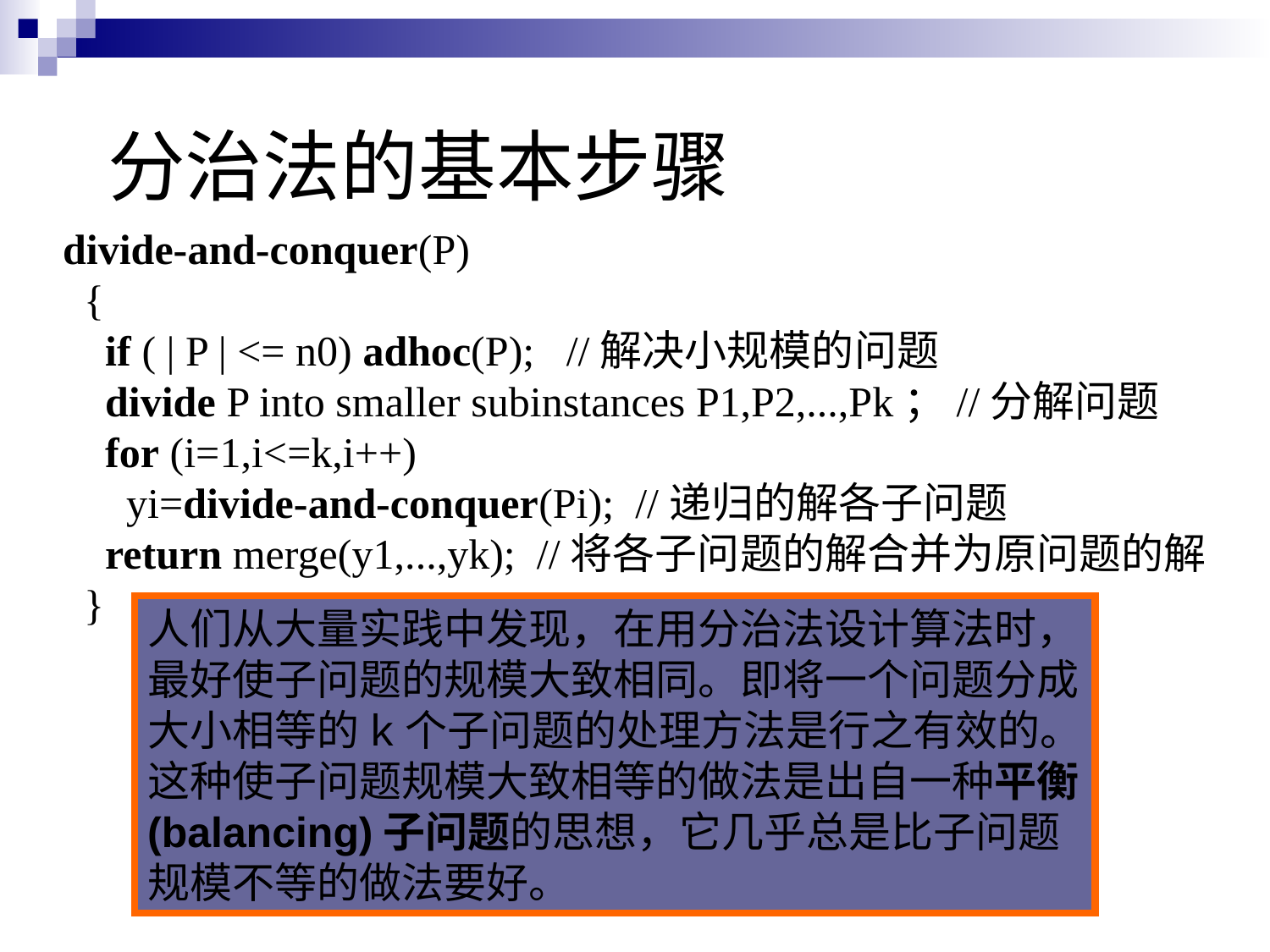

分治法的基本步骤
divide-and-conquer(P)
  {
    if ( | P | <= n0) adhoc(P);   //解决小规模的问题
    divide P into smaller subinstances P1,P2,...,Pk；//分解问题
    for (i=1,i<=k,i++)
      yi=divide-and-conquer(Pi);  //递归的解各子问题
    return merge(y1,...,yk);  //将各子问题的解合并为原问题的解
  }
人们从大量实践中发现，在用分治法设计算法时，最好使子问题的规模大致相同。即将一个问题分成大小相等的k个子问题的处理方法是行之有效的。这种使子问题规模大致相等的做法是出自一种平衡(balancing)子问题的思想，它几乎总是比子问题规模不等的做法要好。